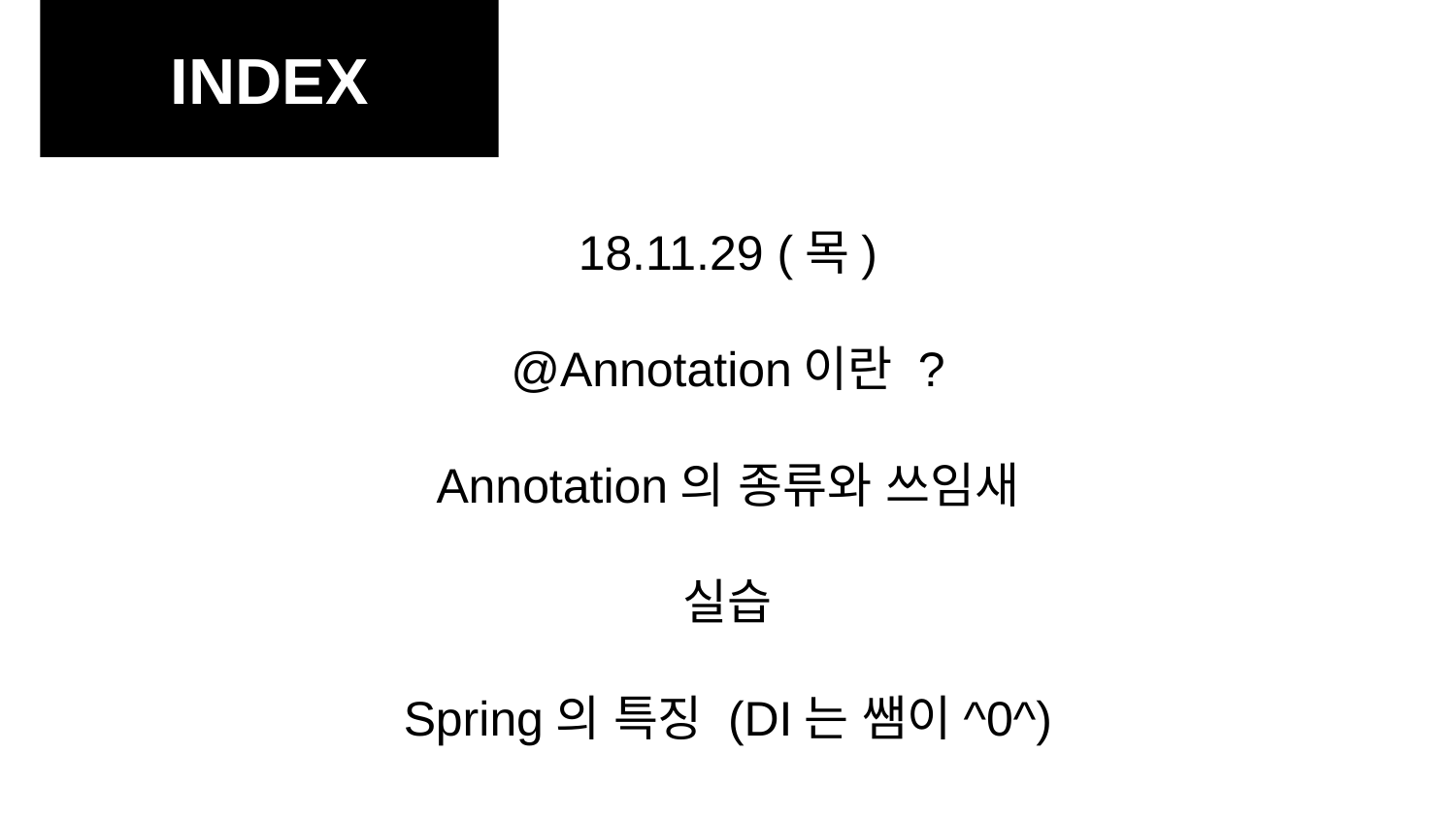

INDEX
18.11.29 (목)

@Annotation이란 ?

Annotation의 종류와 쓰임새

실습

Spring의 특징 (DI는 쌤이^0^)